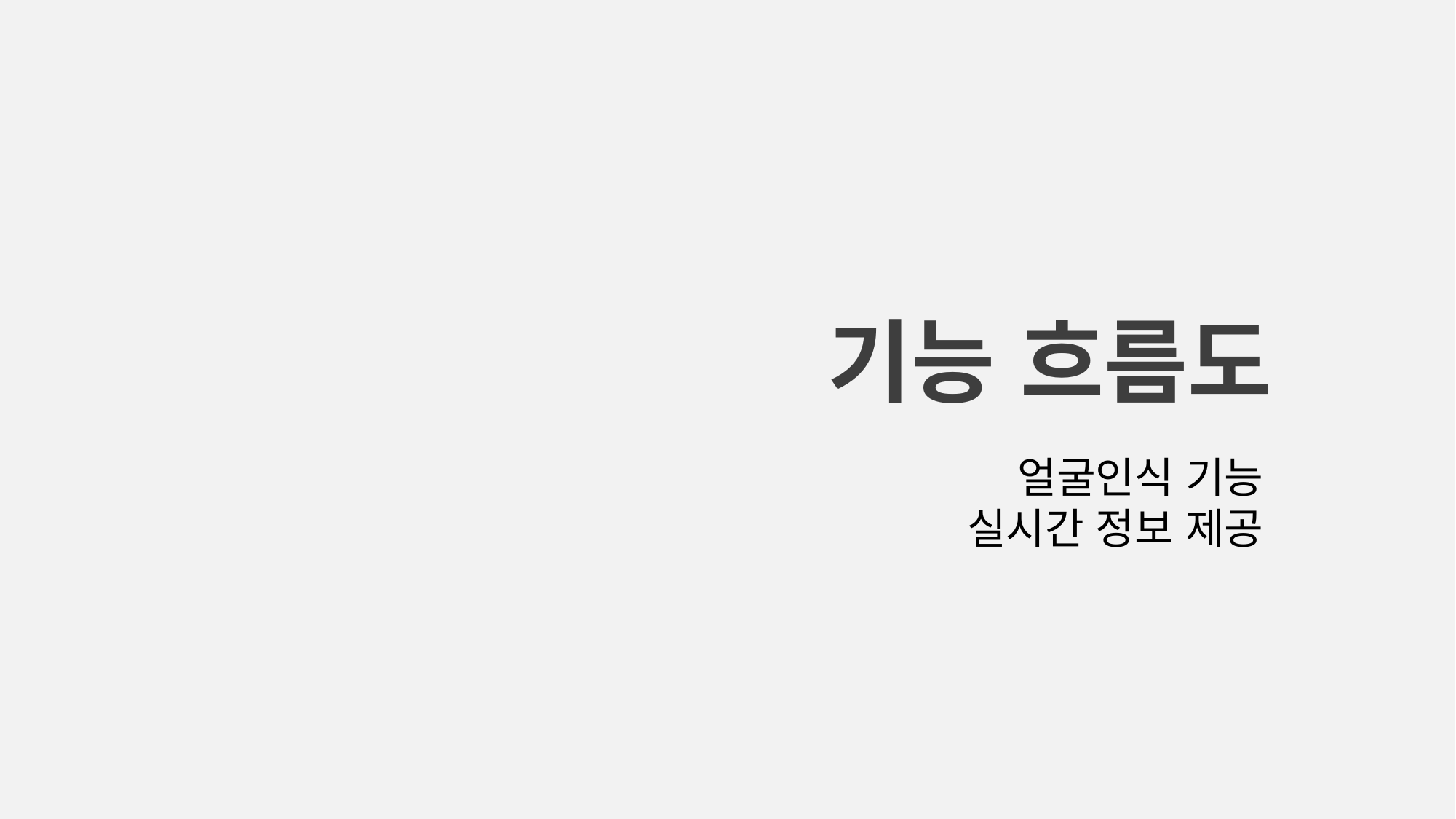

기능 흐름도
얼굴인식 기능
실시간 정보 제공